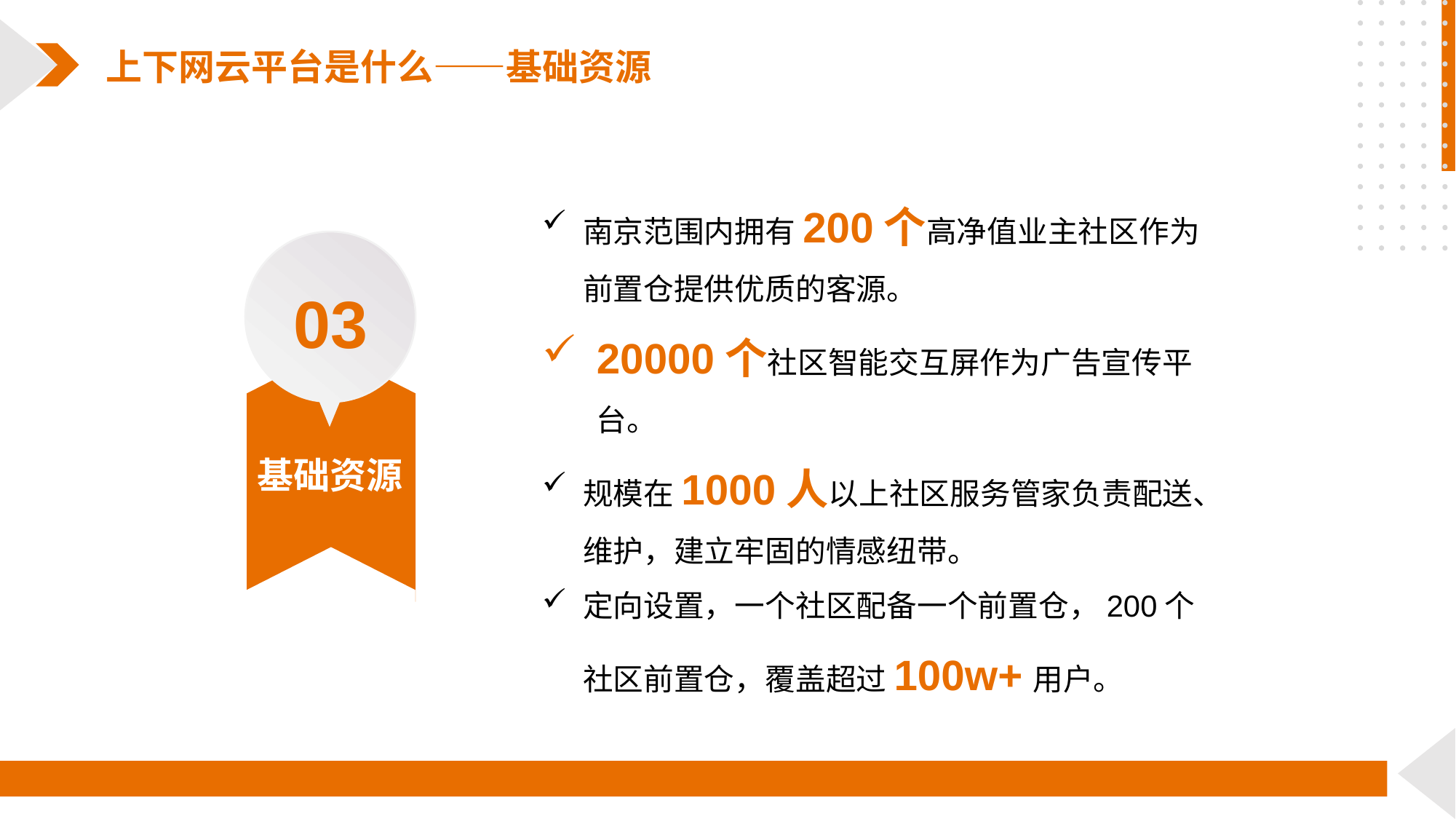

上下网云平台是什么——基础资源
南京范围内拥有200个高净值业主社区作为前置仓提供优质的客源。
20000个社区智能交互屏作为广告宣传平台。
规模在1000人以上社区服务管家负责配送、维护，建立牢固的情感纽带。
定向设置，一个社区配备一个前置仓，200个社区前置仓，覆盖超过100w+用户。

03

YOUR  TEXT  HERE
基础资源